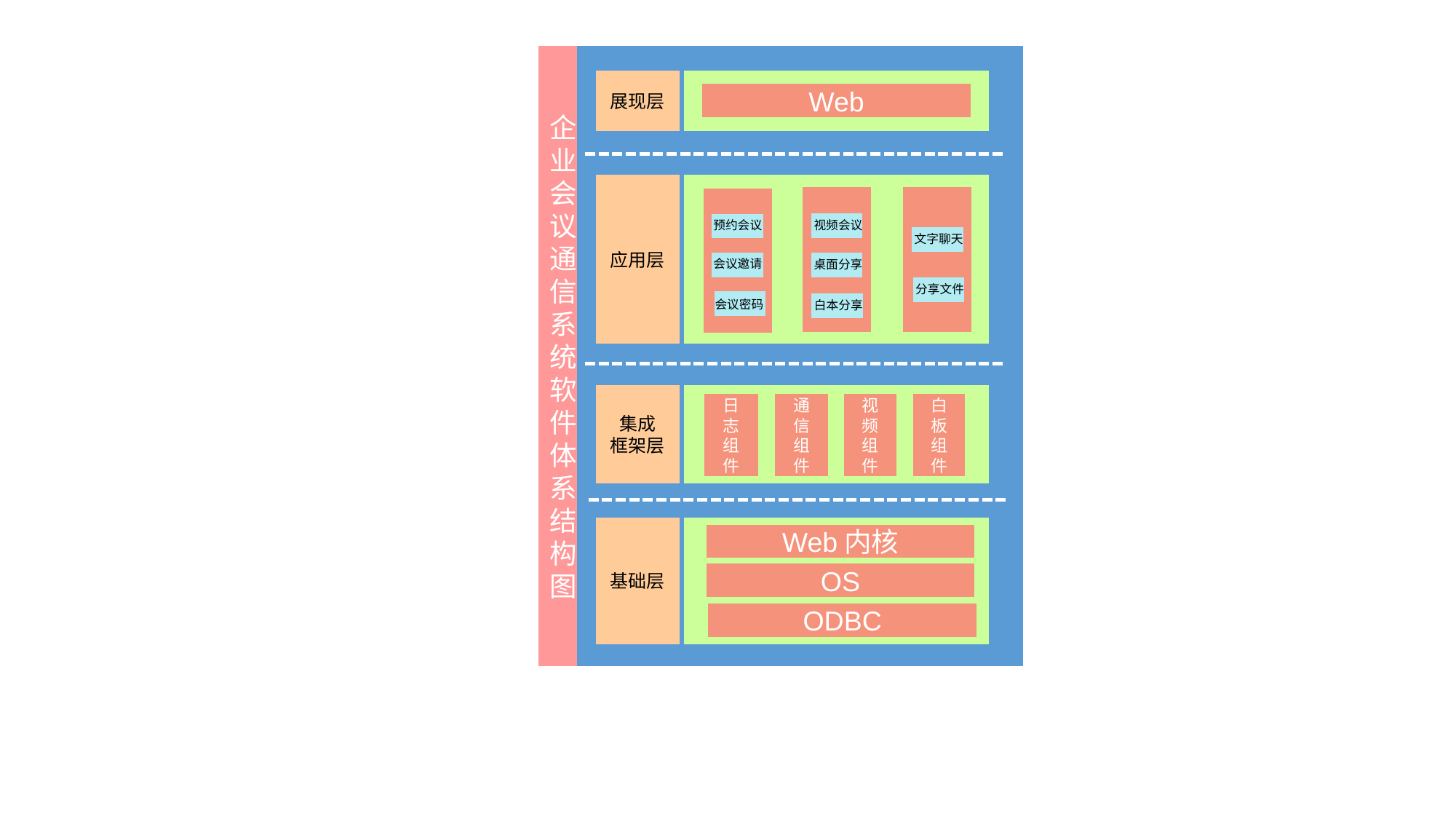

企业会议通信系统软件体系结构图

展现层

Web
应用层

预约会议
视频会议

文字聊天

会议邀请
桌面分享

分享文件

会议密码

白本分享

集成
框架层

通信组件
视频组件
白板组件
日志组件
基础层

Web内核
OS
ODBC